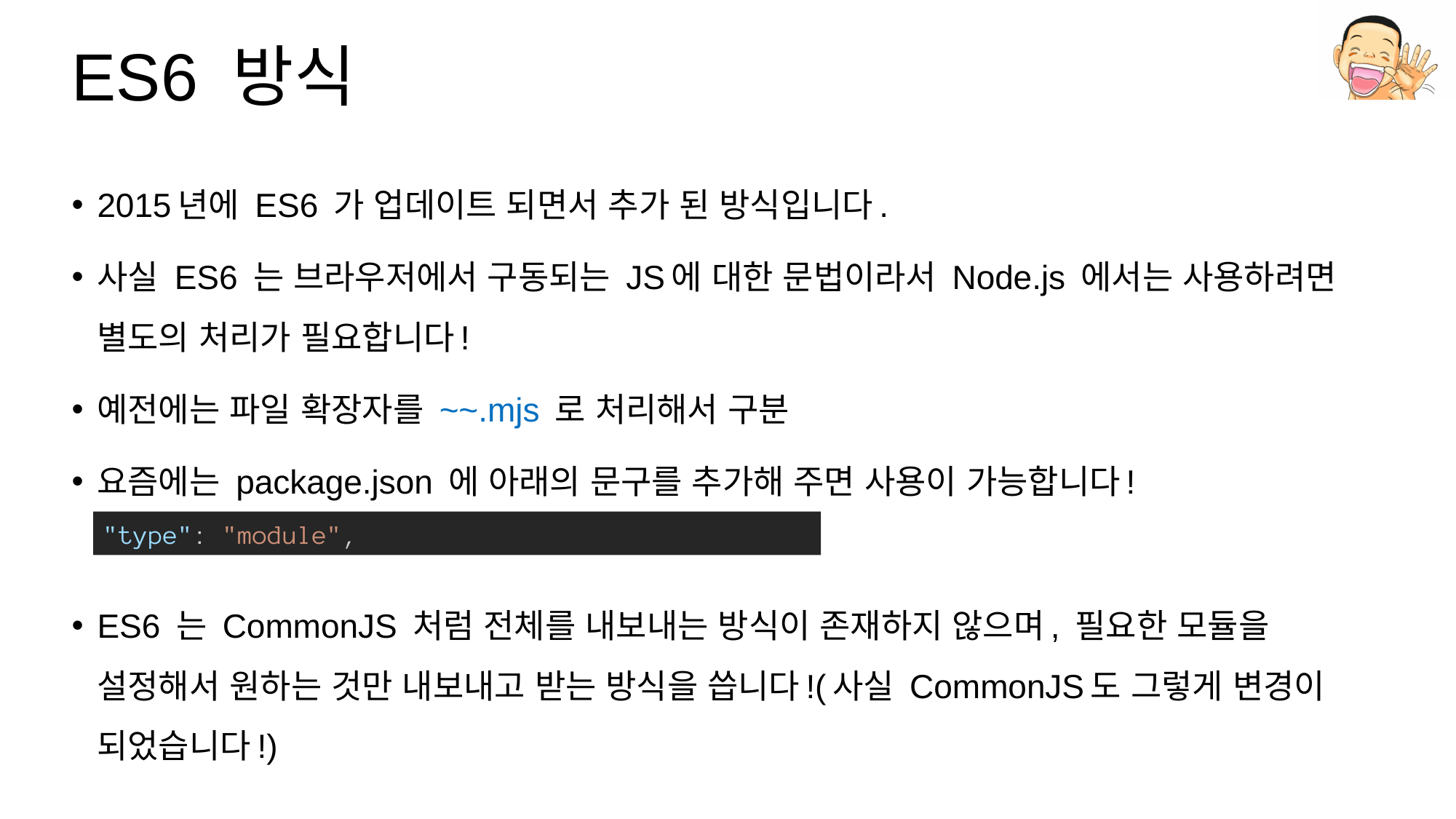

# ES6 방식
2015년에 ES6 가 업데이트 되면서 추가 된 방식입니다.
사실 ES6 는 브라우저에서 구동되는 JS에 대한 문법이라서 Node.js 에서는 사용하려면 별도의 처리가 필요합니다!
예전에는 파일 확장자를 ~~.mjs 로 처리해서 구분
요즘에는 package.json 에 아래의 문구를 추가해 주면 사용이 가능합니다!

ES6 는 CommonJS 처럼 전체를 내보내는 방식이 존재하지 않으며, 필요한 모듈을 설정해서 원하는 것만 내보내고 받는 방식을 씁니다!(사실 CommonJS도 그렇게 변경이 되었습니다!)
"type": "module",